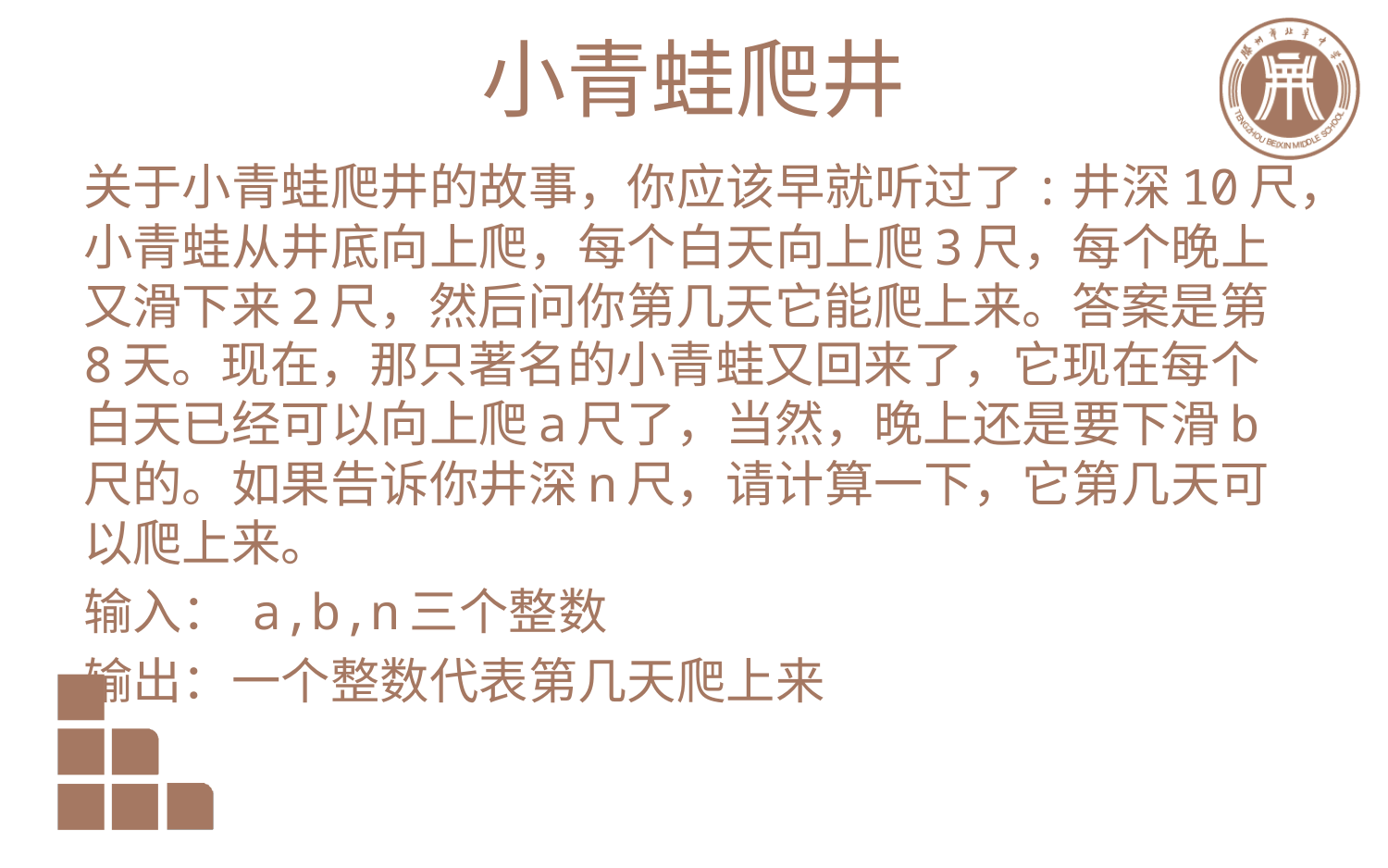

# 小青蛙爬井
关于小青蛙爬井的故事，你应该早就听过了:井深10尺，小青蛙从井底向上爬，每个白天向上爬3尺，每个晚上又滑下来2尺，然后问你第几天它能爬上来。答案是第8天。现在，那只著名的小青蛙又回来了，它现在每个白天已经可以向上爬a尺了，当然，晚上还是要下滑b尺的。如果告诉你井深n尺，请计算一下，它第几天可以爬上来。
输入： a,b,n三个整数
输出：一个整数代表第几天爬上来